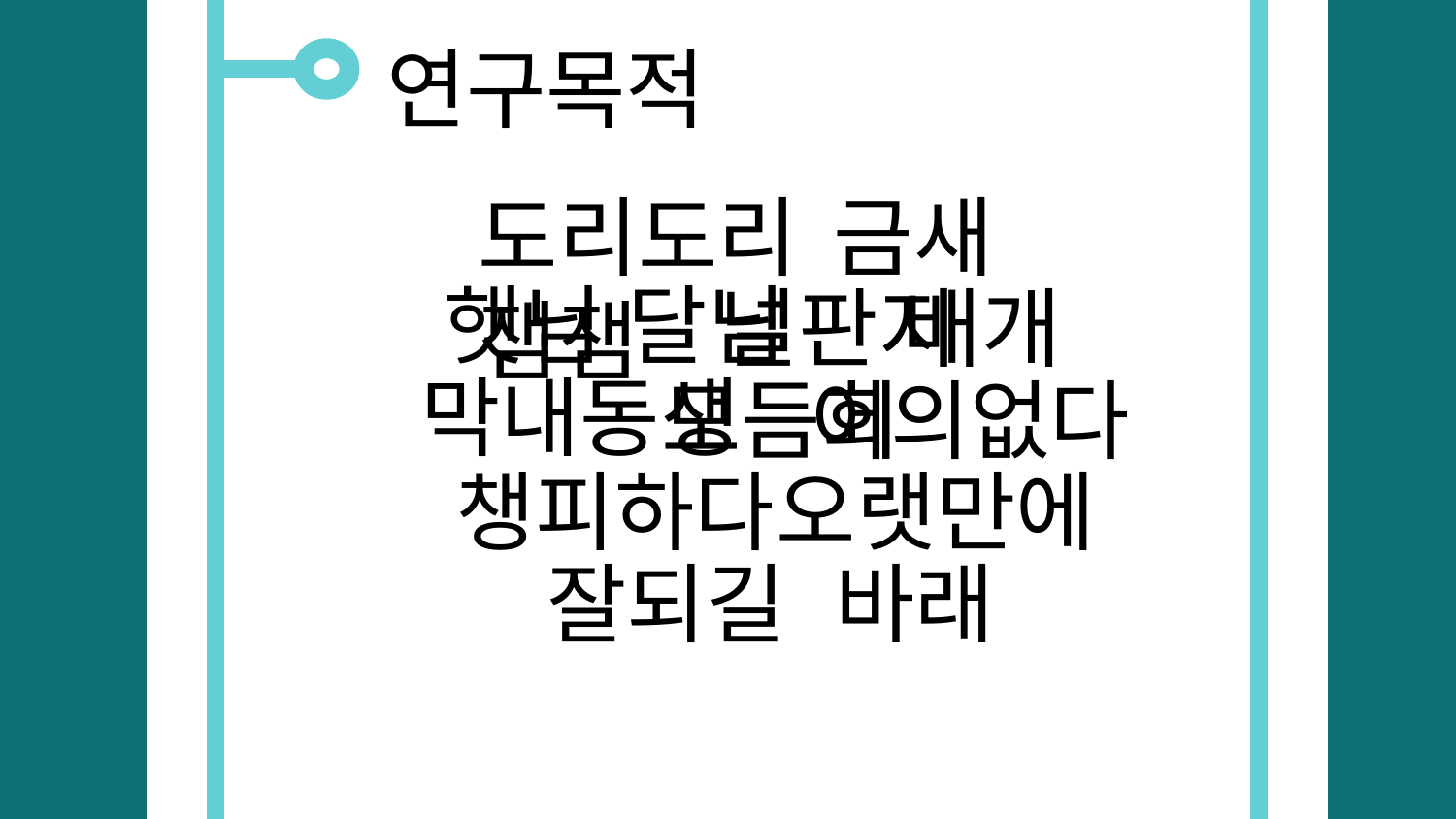

연구목적
#

도리도리 잼잼
금새

햇님 달님
널판지
배개
막내동생
모듬회
어의없다
챙피하다
오랫만에
잘되길  바래